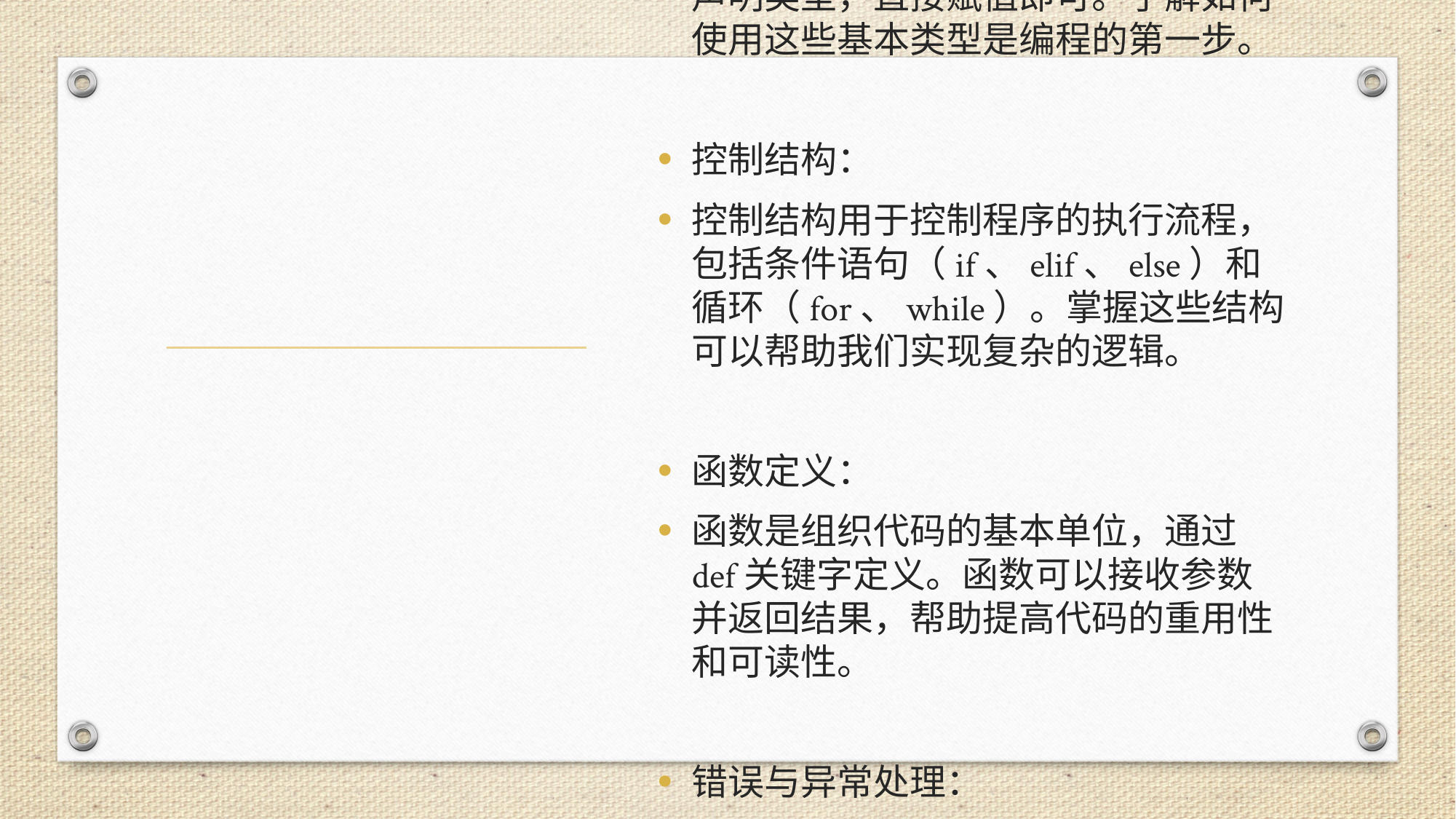

变量与数据类型：
Python支持多种数据类型，包括整数、浮点数、字符串和布尔值。变量无需声明类型，直接赋值即可。了解如何使用这些基本类型是编程的第一步。

控制结构：
控制结构用于控制程序的执行流程，包括条件语句（if、elif、else）和循环（for、while）。掌握这些结构可以帮助我们实现复杂的逻辑。

函数定义：
函数是组织代码的基本单位，通过def关键字定义。函数可以接收参数并返回结果，帮助提高代码的重用性和可读性。

错误与异常处理：
Python提供了try、except语句来捕获和处理异常。通过合理的异常处理，可以提高程序的健壮性，避免因错误导致程序崩溃。
#